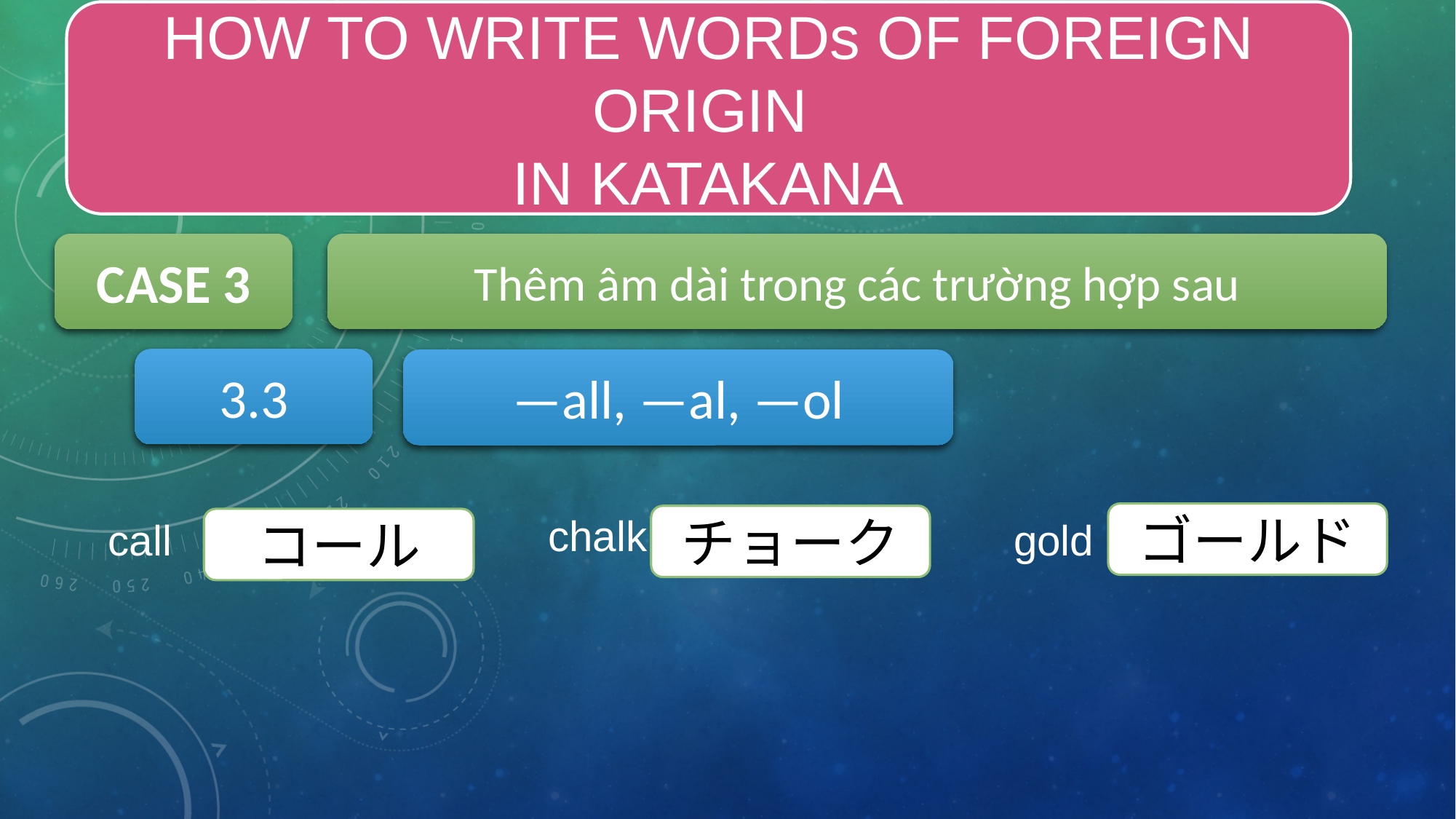

HOW TO WRITE WORDs OF FOREIGN ORIGIN
IN KATAKANA
CASE 3
Thêm âm dài trong các trường hợp sau
3.3
—all, —al, —ol
chalk
call
gold
ゴールド
チョーク
コール